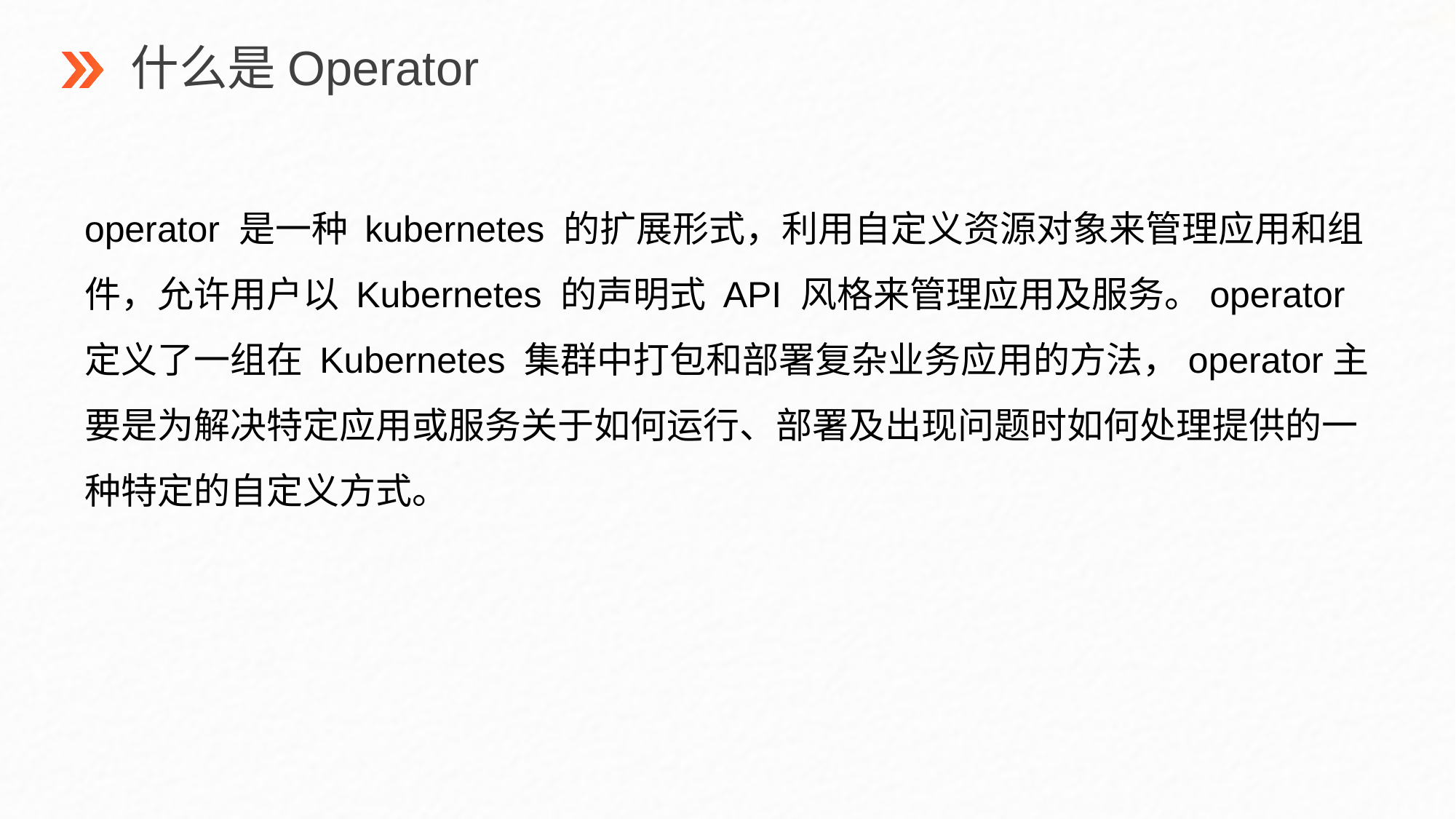

什么是Operator

operator 是一种 kubernetes 的扩展形式，利用自定义资源对象来管理应用和组件，允许用户以 Kubernetes 的声明式 API 风格来管理应用及服务。operator 定义了一组在 Kubernetes 集群中打包和部署复杂业务应用的方法，operator主要是为解决特定应用或服务关于如何运行、部署及出现问题时如何处理提供的一种特定的自定义方式。